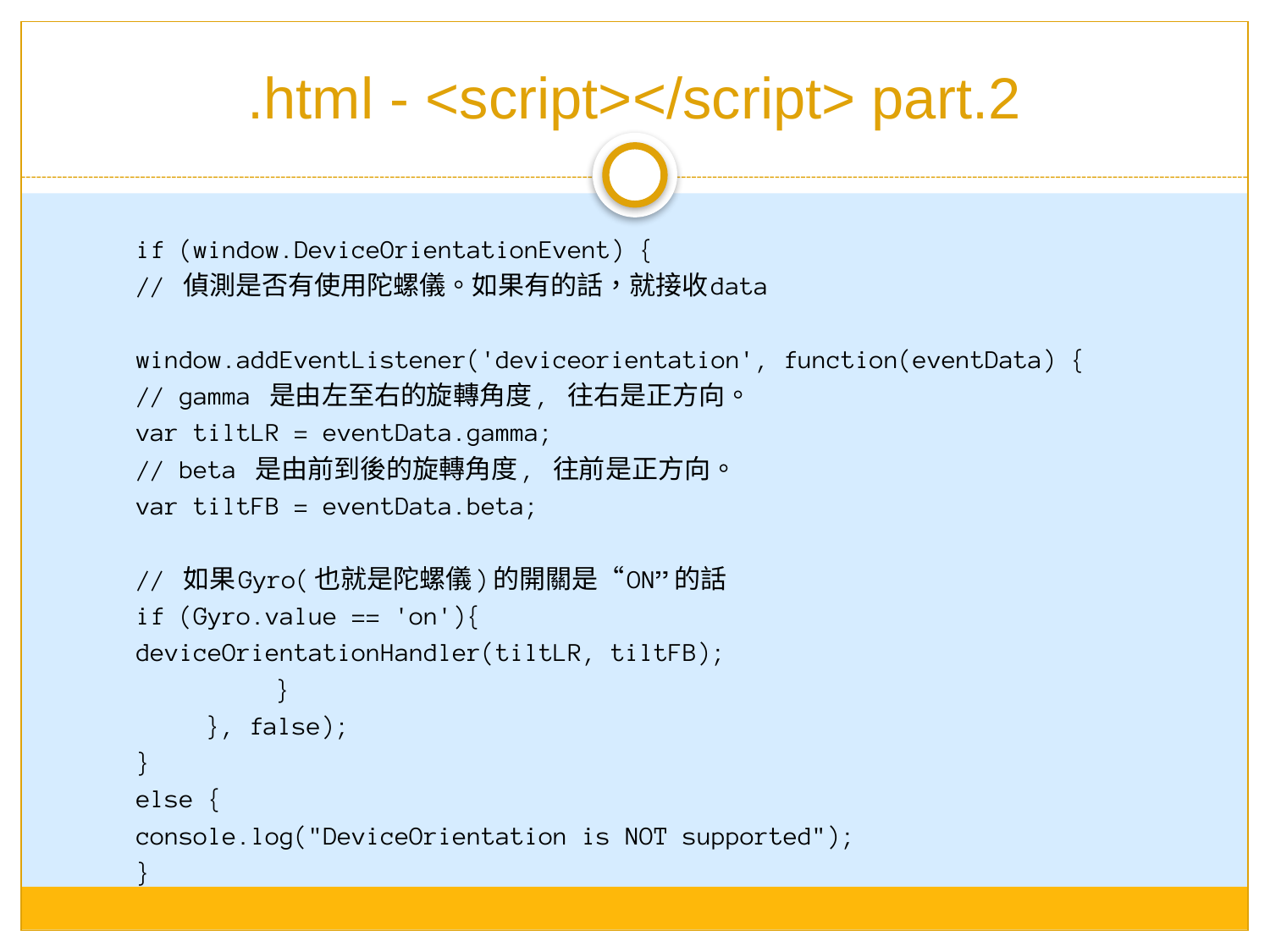

# .html - <script></script> part.2
if (window.DeviceOrientationEvent) {
// 偵測是否有使用陀螺儀。如果有的話，就接收data

window.addEventListener('deviceorientation', function(eventData) {
// gamma 是由左至右的旋轉角度, 往右是正方向。
var tiltLR = eventData.gamma;
// beta 是由前到後的旋轉角度, 往前是正方向。
var tiltFB = eventData.beta;

// 如果Gyro(也就是陀螺儀)的開關是“ON”的話
if (Gyro.value == 'on'){
deviceOrientationHandler(tiltLR, tiltFB);
		}
	}, false);
}
else {
console.log("DeviceOrientation is NOT supported");
}